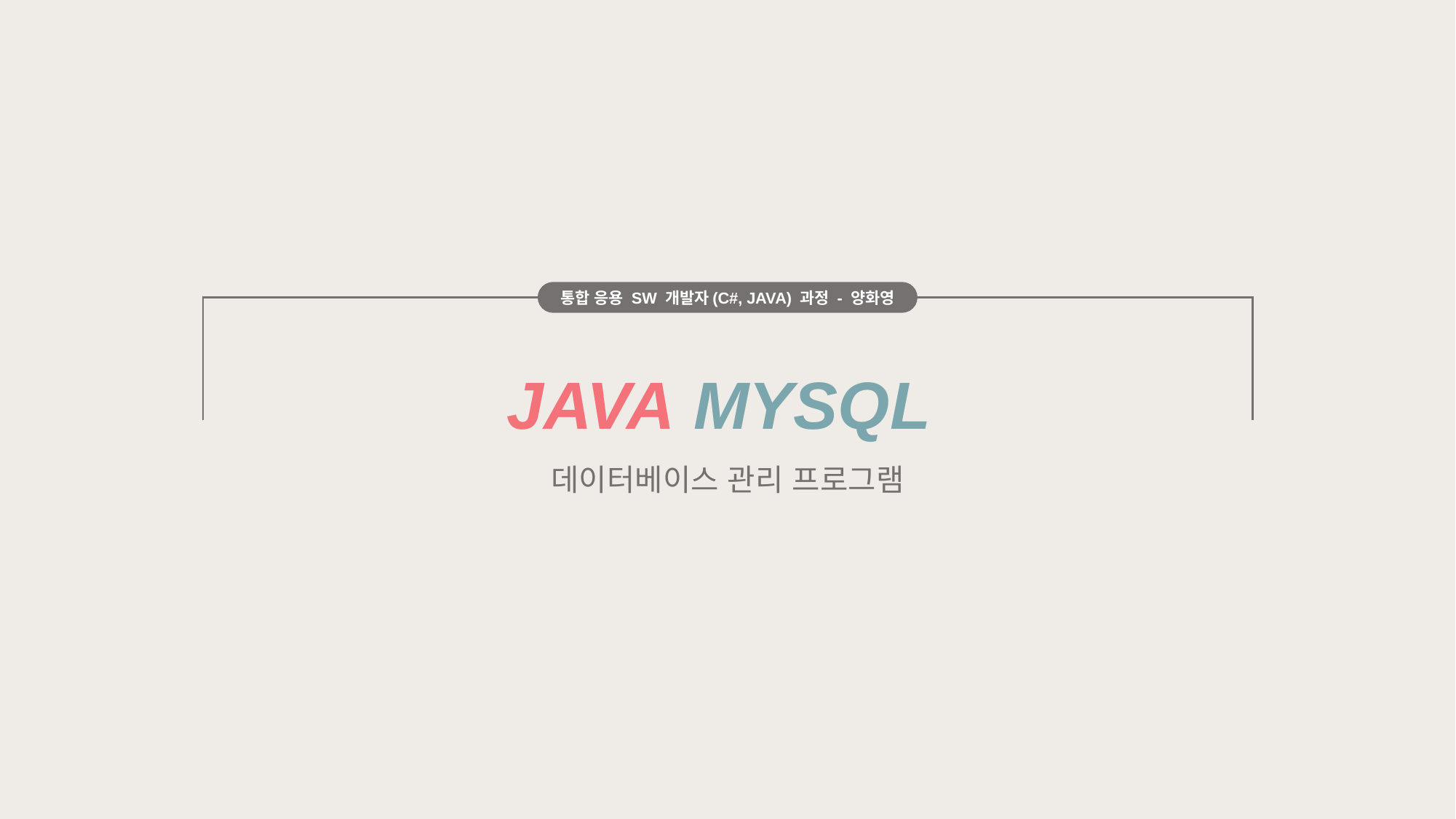

통합 응용 SW 개발자(C#, JAVA) 과정 - 양화영
JAVA MYSQL
데이터베이스 관리 프로그램